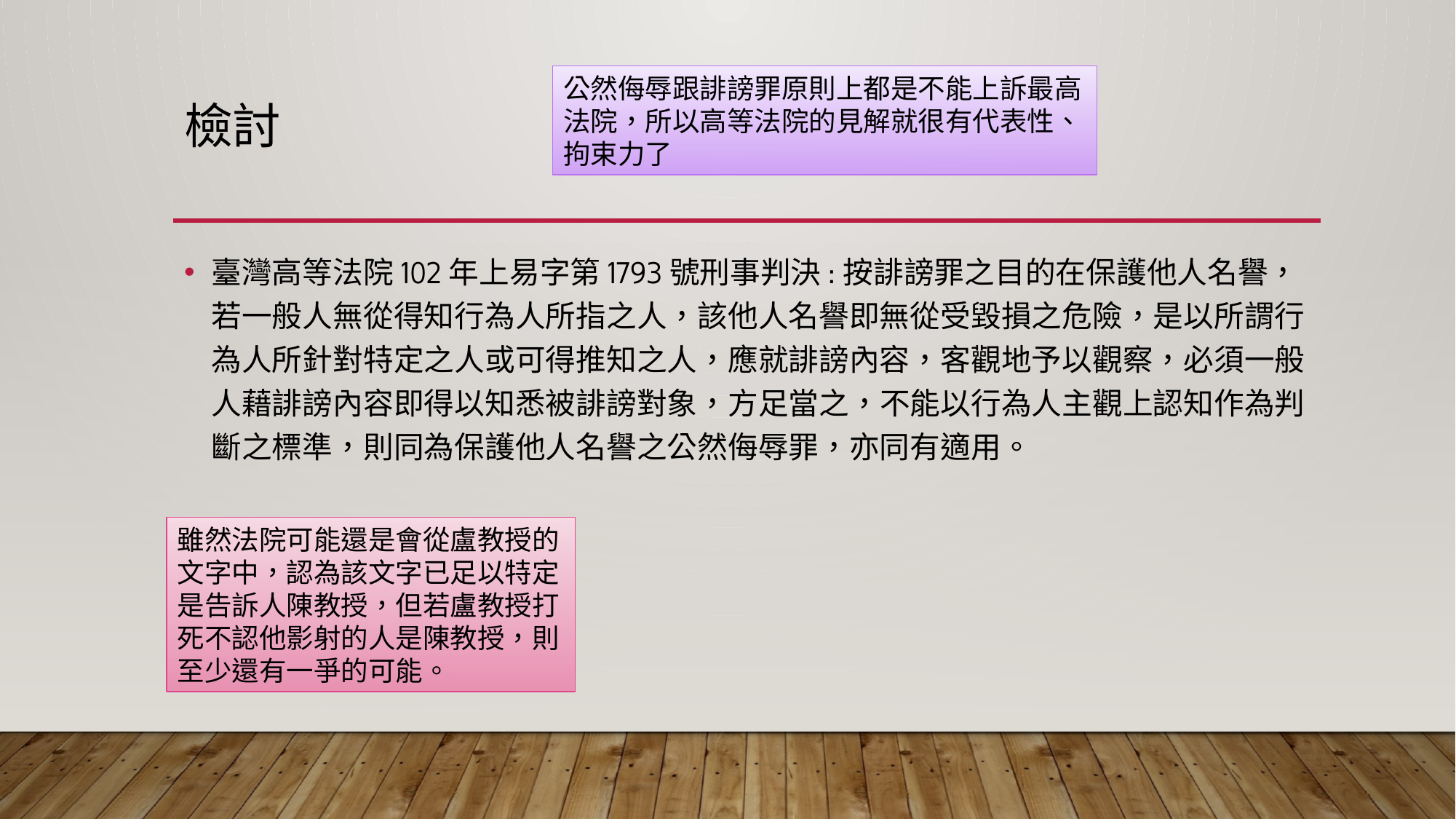

公然侮辱跟誹謗罪原則上都是不能上訴最高法院，所以高等法院的見解就很有代表性、拘束力了
# 檢討
臺灣高等法院102年上易字第1793號刑事判決:按誹謗罪之目的在保護他人名譽，若一般人無從得知行為人所指之人，該他人名譽即無從受毀損之危險，是以所謂行為人所針對特定之人或可得推知之人，應就誹謗內容，客觀地予以觀察，必須一般人藉誹謗內容即得以知悉被誹謗對象，方足當之，不能以行為人主觀上認知作為判斷之標準，則同為保護他人名譽之公然侮辱罪，亦同有適用。

雖然法院可能還是會從盧教授的文字中，認為該文字已足以特定是告訴人陳教授，但若盧教授打死不認他影射的人是陳教授，則至少還有一爭的可能。